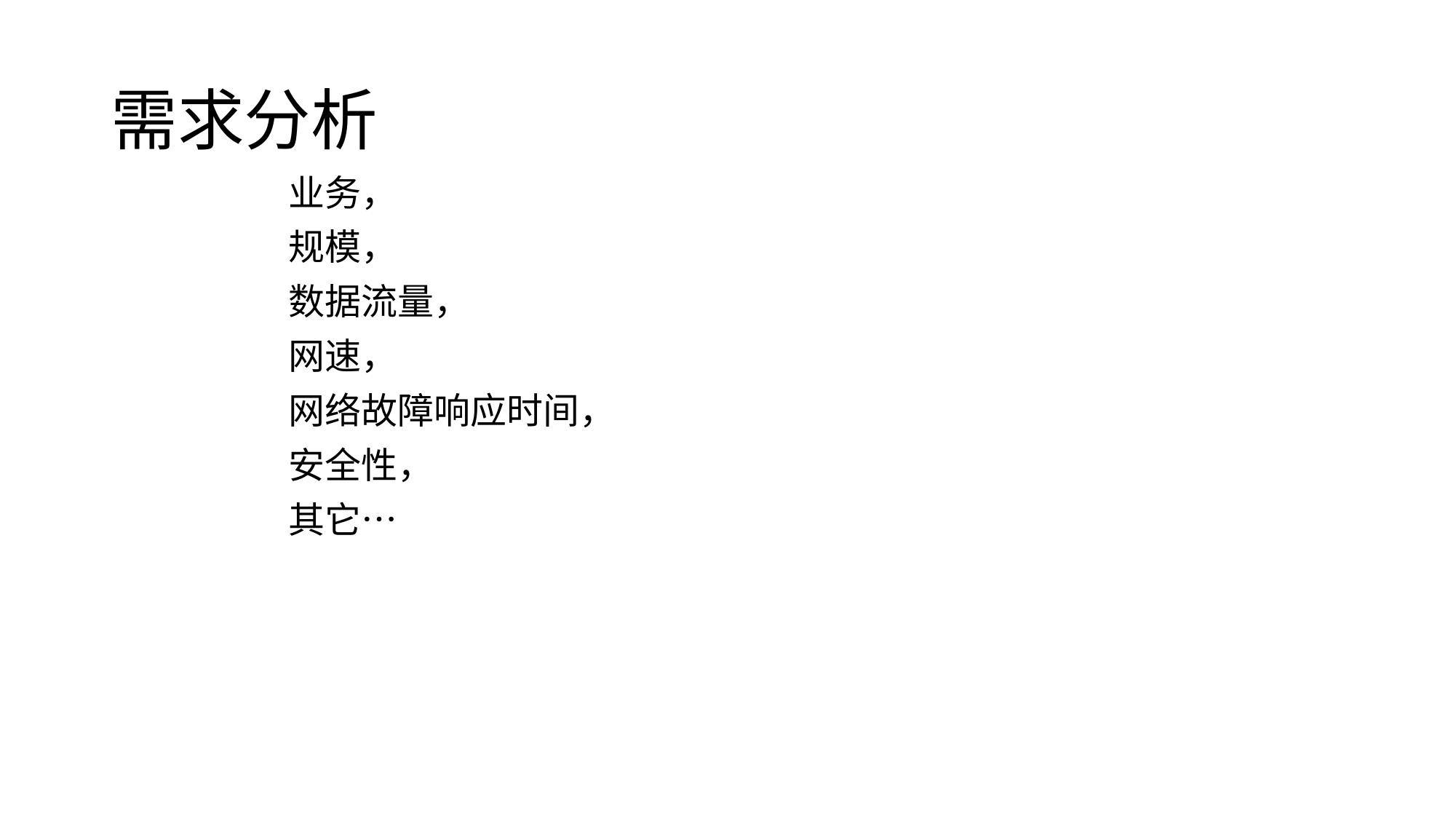

# 需求分析
业务，
规模，
数据流量，
网速，
网络故障响应时间，
安全性，
其它…